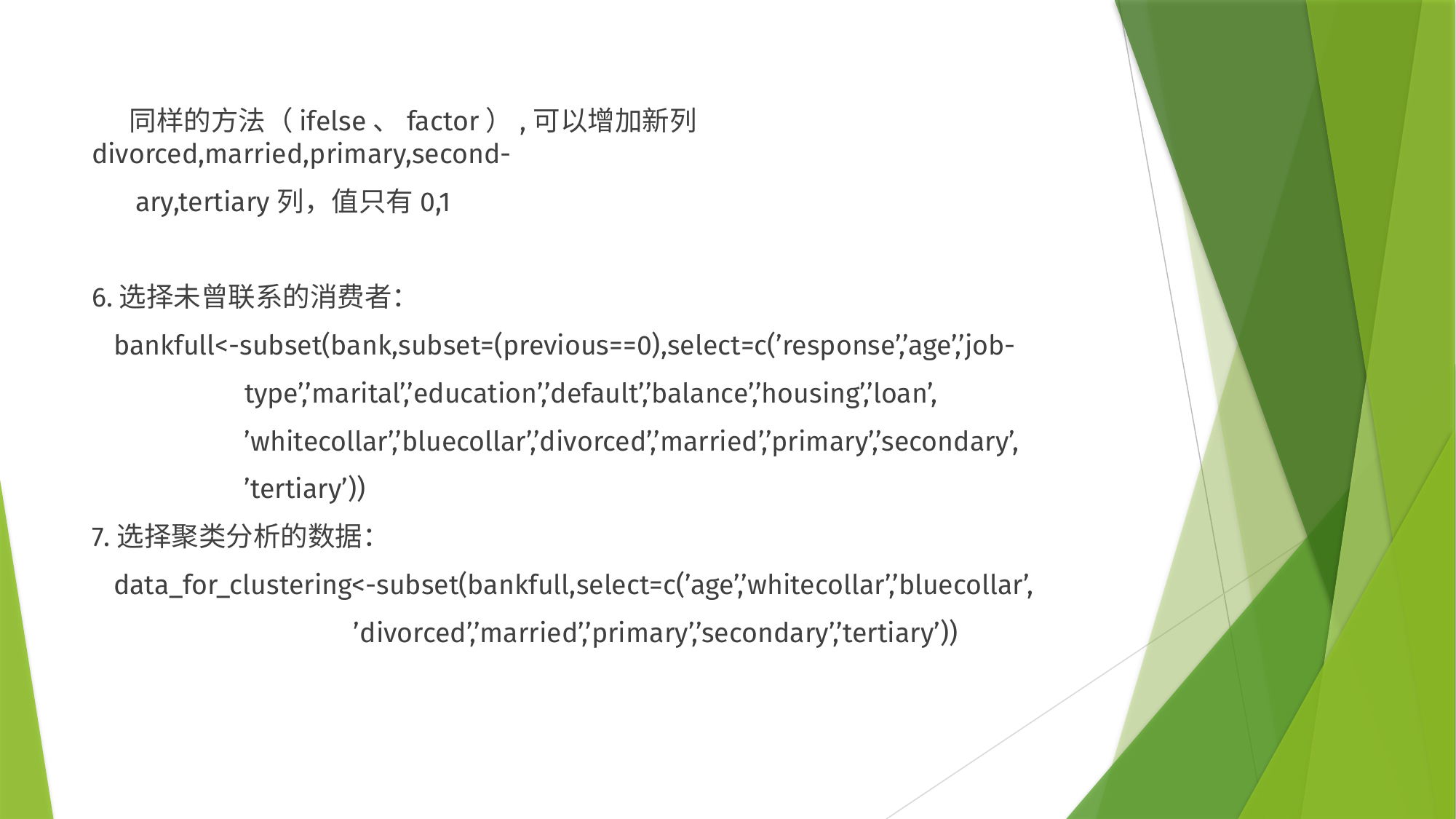

同样的方法（ifelse、factor）,可以增加新列divorced,married,primary,second-
      ary,tertiary列，值只有0,1

6.选择未曾联系的消费者：
   bankfull<-subset(bank,subset=(previous==0),select=c(’response’,’age’,’job-
                     type’,’marital’,’education’,’default’,’balance’,’housing’,’loan’,
                     ’whitecollar’,’bluecollar’,’divorced’,’married’,’primary’,’secondary’,
                     ’tertiary’))
7.选择聚类分析的数据：
   data_for_clustering<-subset(bankfull,select=c(’age’,’whitecollar’,’bluecollar’,
                                    ’divorced’,’married’,’primary’,’secondary’,’tertiary’))